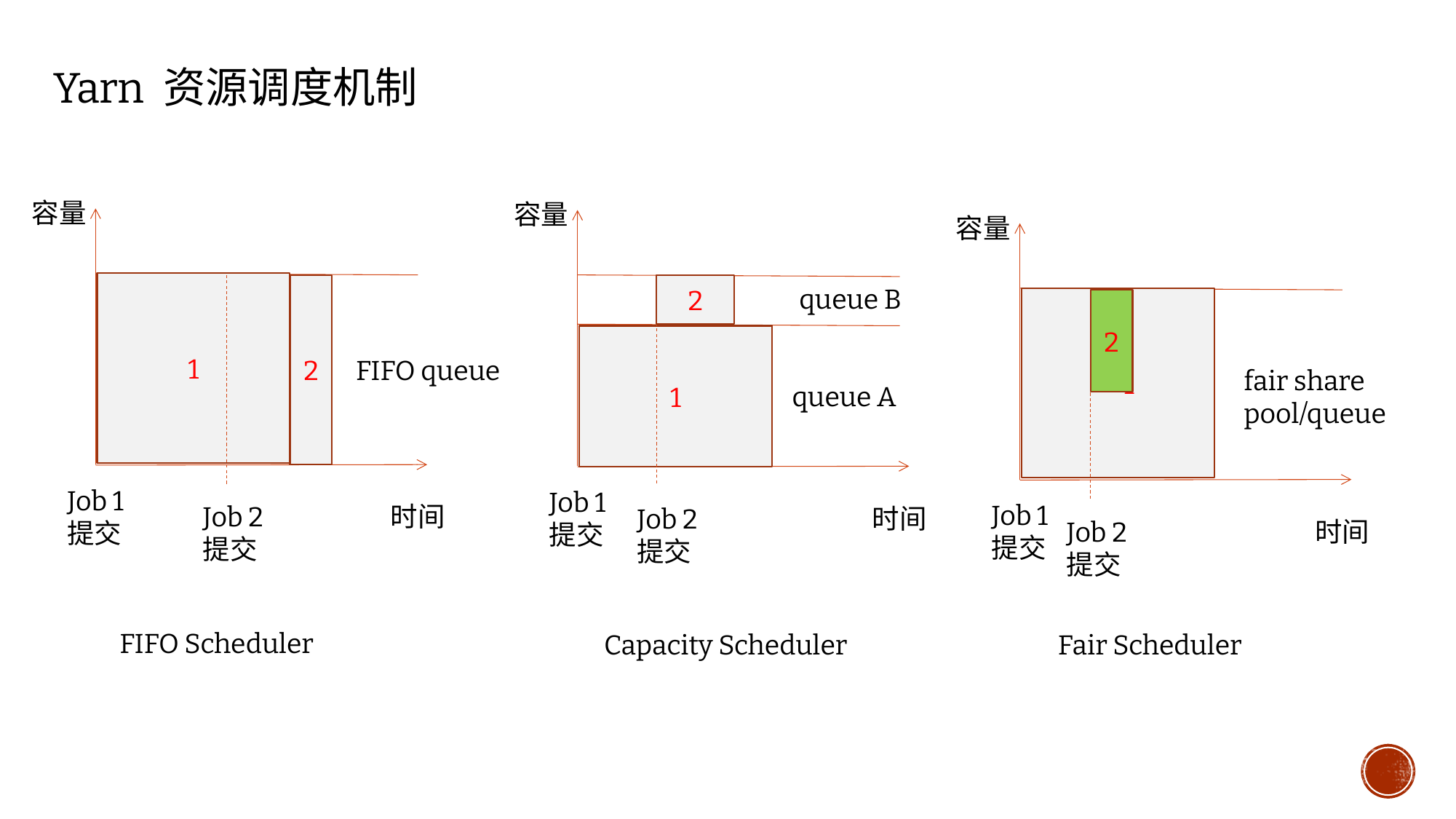

Yarn 资源调度机制
容量
容量
容量
1
2
2
queue B
    1
2
1
FIFO queue
fair share
pool/queue
queue A
Job 1
提交
Job 1
提交
Job 1
提交
Job 2
提交
时间
Job 2
提交
时间
Job 2
提交
时间
FIFO Scheduler
Capacity Scheduler
Fair Scheduler